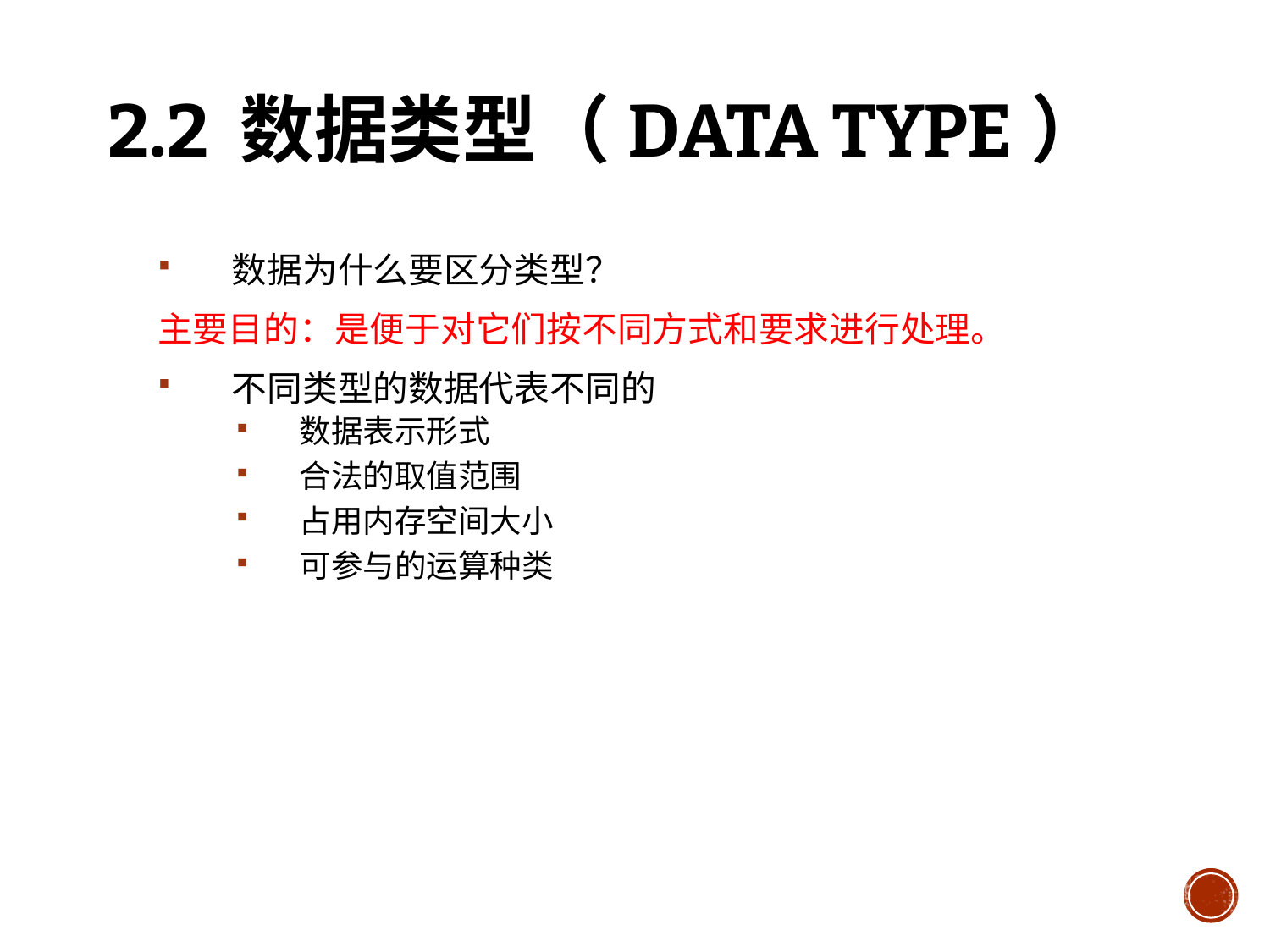

# 2.2 数据类型（Data Type）
数据为什么要区分类型？
主要目的：是便于对它们按不同方式和要求进行处理。
不同类型的数据代表不同的
数据表示形式
合法的取值范围
占用内存空间大小
可参与的运算种类

8